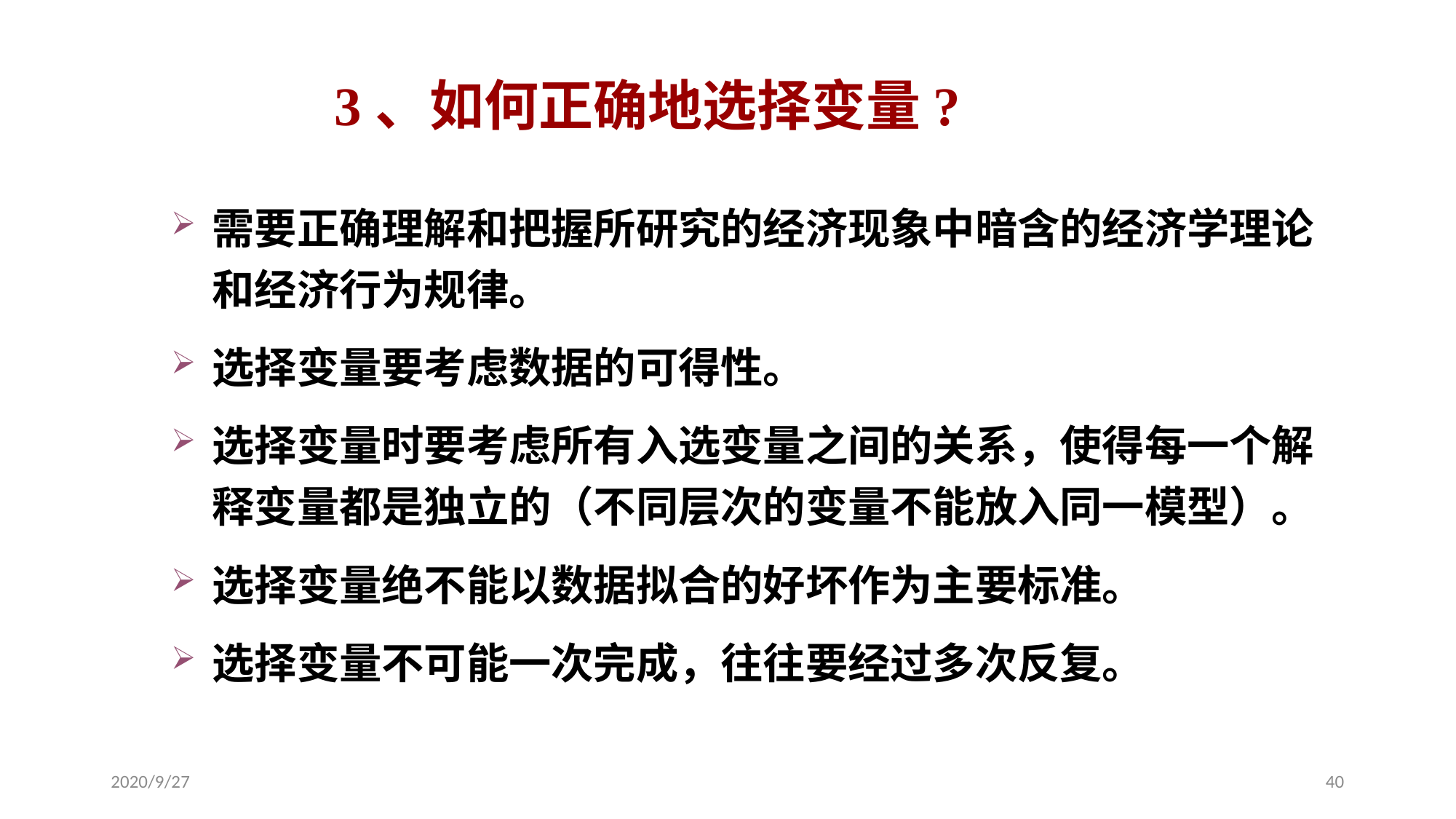

3、如何正确地选择变量?
需要正确理解和把握所研究的经济现象中暗含的经济学理论和经济行为规律。
选择变量要考虑数据的可得性。
选择变量时要考虑所有入选变量之间的关系，使得每一个解释变量都是独立的（不同层次的变量不能放入同一模型）。
选择变量绝不能以数据拟合的好坏作为主要标准。
选择变量不可能一次完成，往往要经过多次反复。
2020/9/27
40